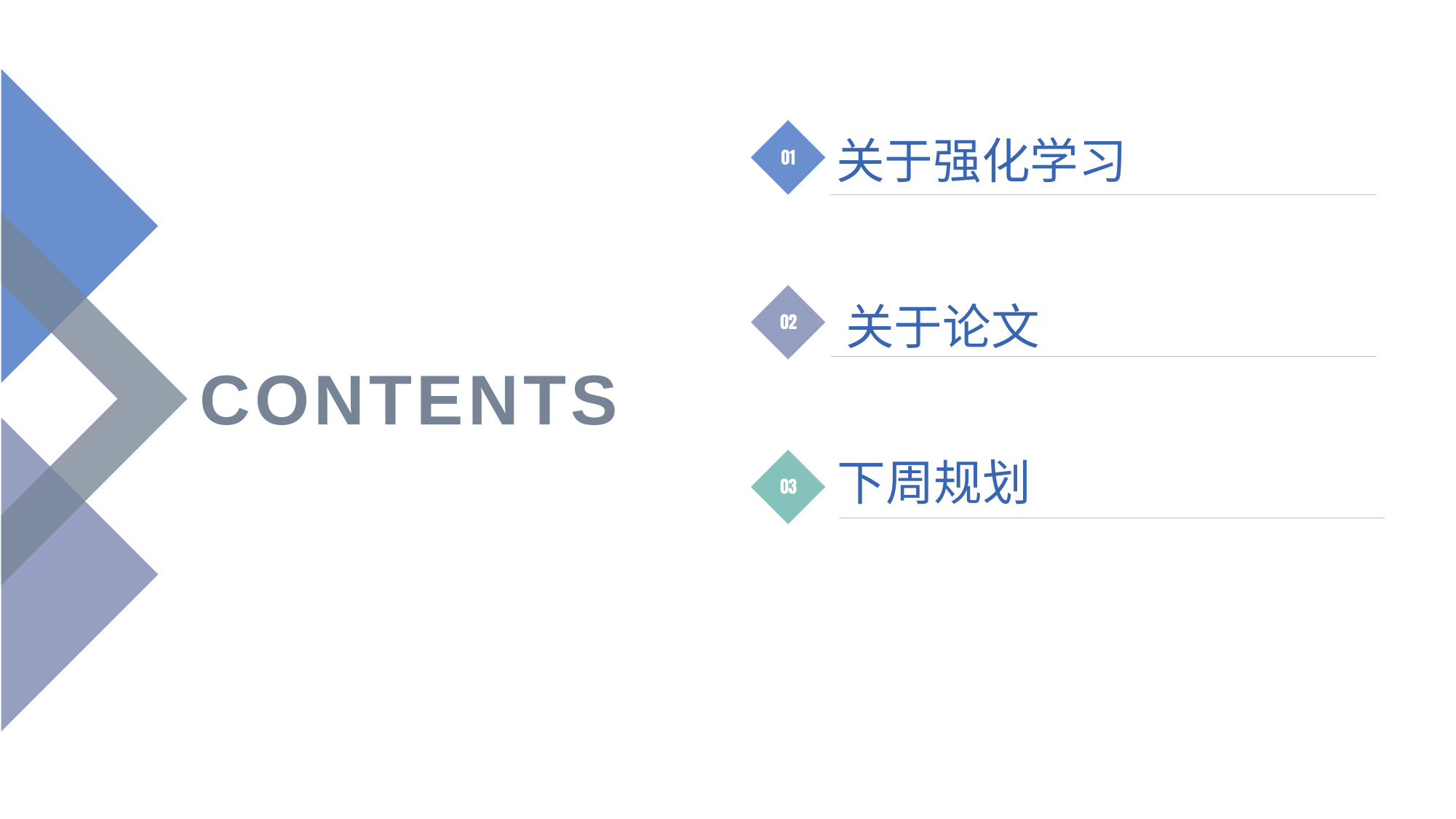

01

02
CONTENTS

03

关于强化学习
关于论文
下周规划